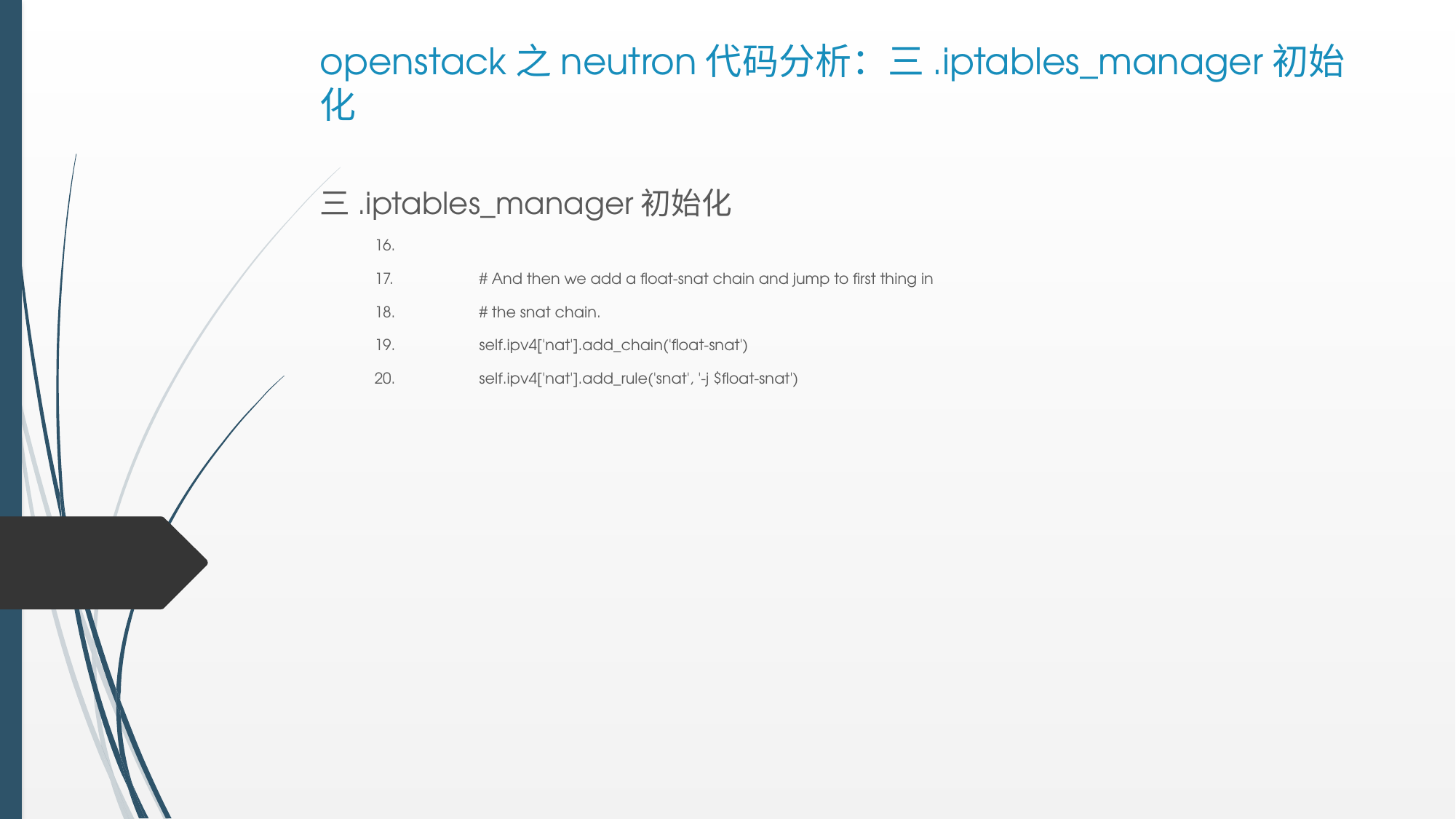

# openstack之neutron代码分析：三.iptables_manager初始化
三.iptables_manager初始化
16.
17.	            # And then we add a float-snat chain and jump to first thing in
18.	            # the snat chain.
19.	            self.ipv4['nat'].add_chain('float-snat')
20.	            self.ipv4['nat'].add_rule('snat', '-j $float-snat')